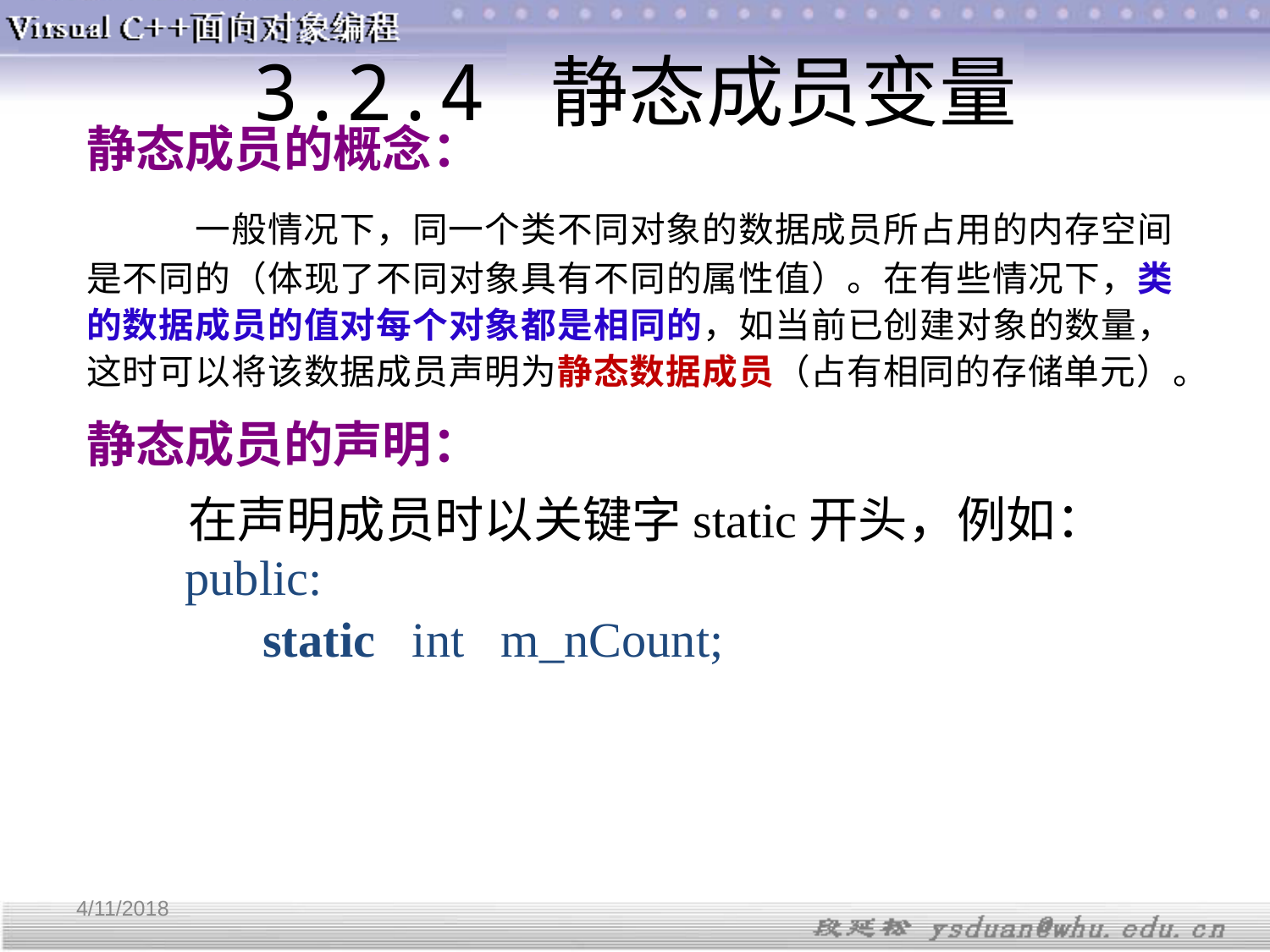

3.2.4 静态成员变量
静态成员的概念：
        一般情况下，同一个类不同对象的数据成员所占用的内存空间是不同的（体现了不同对象具有不同的属性值）。在有些情况下，类的数据成员的值对每个对象都是相同的，如当前已创建对象的数量，这时可以将该数据成员声明为静态数据成员（占有相同的存储单元）。
静态成员的声明：
        在声明成员时以关键字static开头，例如：
        public:
	    static   int   m_nCount;
4/11/2018